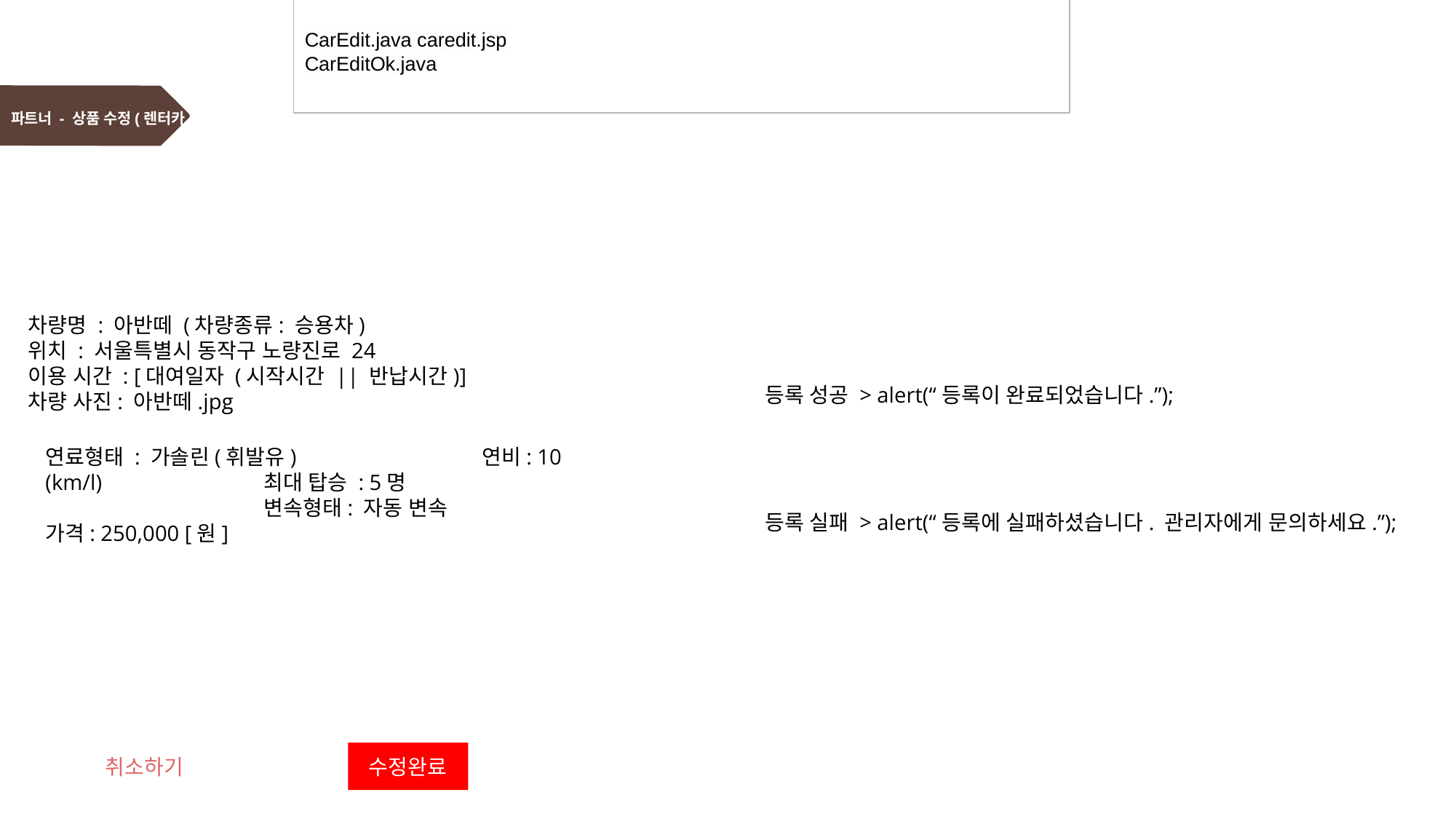

CarEdit.java caredit.jsp
CarEditOk.java
# 파트너 - 상품 수정(렌터카)
차량명 : 아반떼 (차량종류: 승용차)
위치 : 서울특별시 동작구 노량진로 24
이용 시간 : [대여일자 (시작시간 || 반납시간)]
차량 사진: 아반떼.jpg
등록 성공 > alert(“등록이 완료되었습니다.”);

등록 실패 > alert(“등록에 실패하셨습니다. 관리자에게 문의하세요.”);
연료형태 : 가솔린(휘발유)		연비: 10 (km/l)		최대 탑승 : 5명				변속형태: 자동 변속
가격: 250,000 [원]

취소하기
수정완료